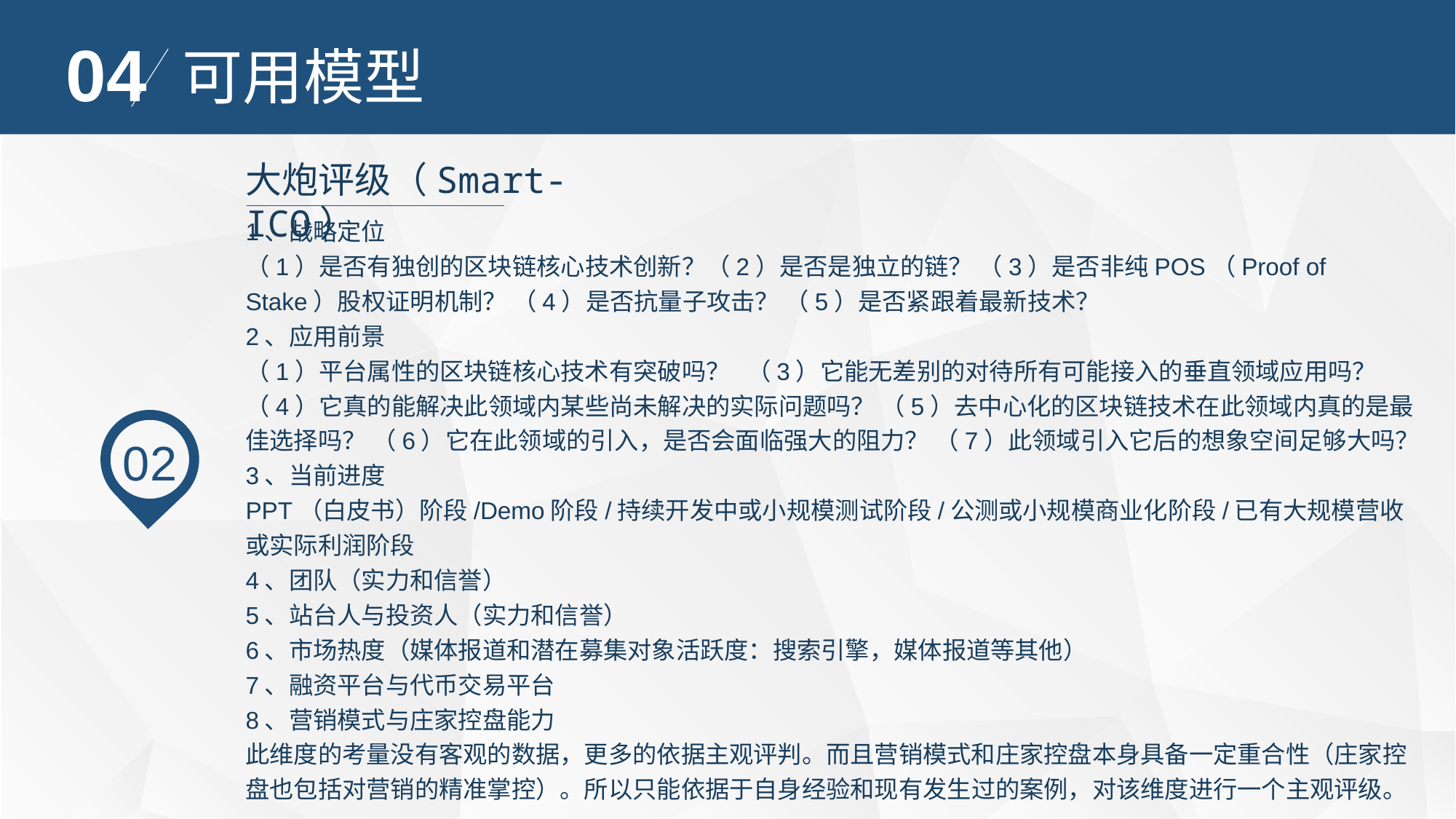

04
可用模型
大炮评级（Smart-ICO）
1、战略定位
（1）是否有独创的区块链核心技术创新？（2）是否是独立的链？ （3）是否非纯POS（Proof of Stake）股权证明机制？ （4）是否抗量子攻击？ （5）是否紧跟着最新技术？
2、应用前景
（1）平台属性的区块链核心技术有突破吗？   （3）它能无差别的对待所有可能接入的垂直领域应用吗？ （4）它真的能解决此领域内某些尚未解决的实际问题吗？ （5）去中心化的区块链技术在此领域内真的是最佳选择吗？ （6）它在此领域的引入，是否会面临强大的阻力？ （7）此领域引入它后的想象空间足够大吗？
3、当前进度
PPT（白皮书）阶段/Demo阶段/持续开发中或小规模测试阶段/公测或小规模商业化阶段/已有大规模营收或实际利润阶段
4、团队（实力和信誉）
5、站台人与投资人（实力和信誉）
6、市场热度（媒体报道和潜在募集对象活跃度：搜索引擎，媒体报道等其他）
7、融资平台与代币交易平台
8、营销模式与庄家控盘能力
此维度的考量没有客观的数据，更多的依据主观评判。而且营销模式和庄家控盘本身具备一定重合性（庄家控盘也包括对营销的精准掌控）。所以只能依据于自身经验和现有发生过的案例，对该维度进行一个主观评级。
02